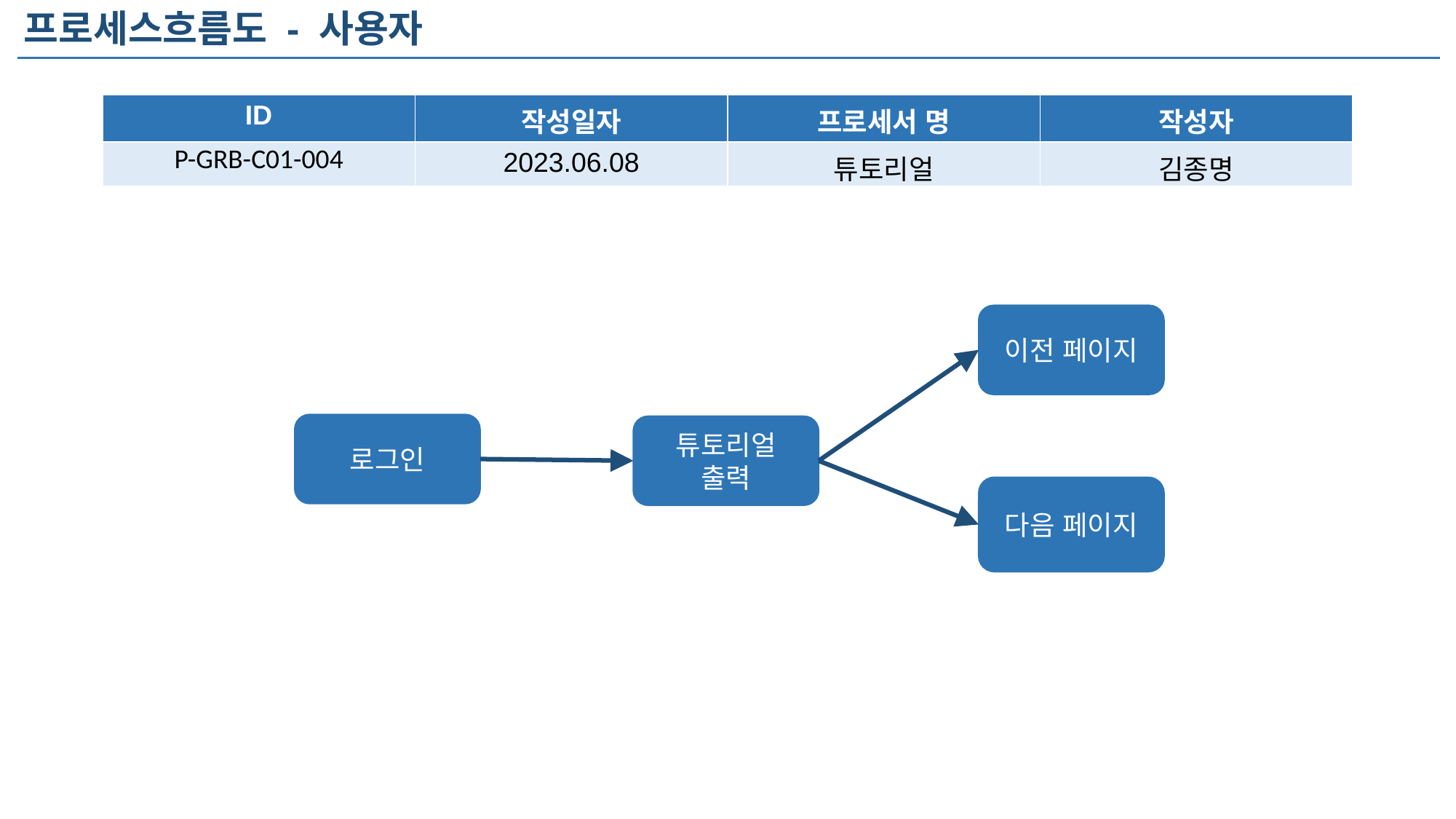

프로세스흐름도 - 사용자
| ID | 작성일자 | 프로세서 명 | 작성자 |
| --- | --- | --- | --- |
| P-GRB-C01-004 | 2023.06.08 | 튜토리얼 | 김종명 |
이전 페이지
로그인
튜토리얼 출력
다음 페이지